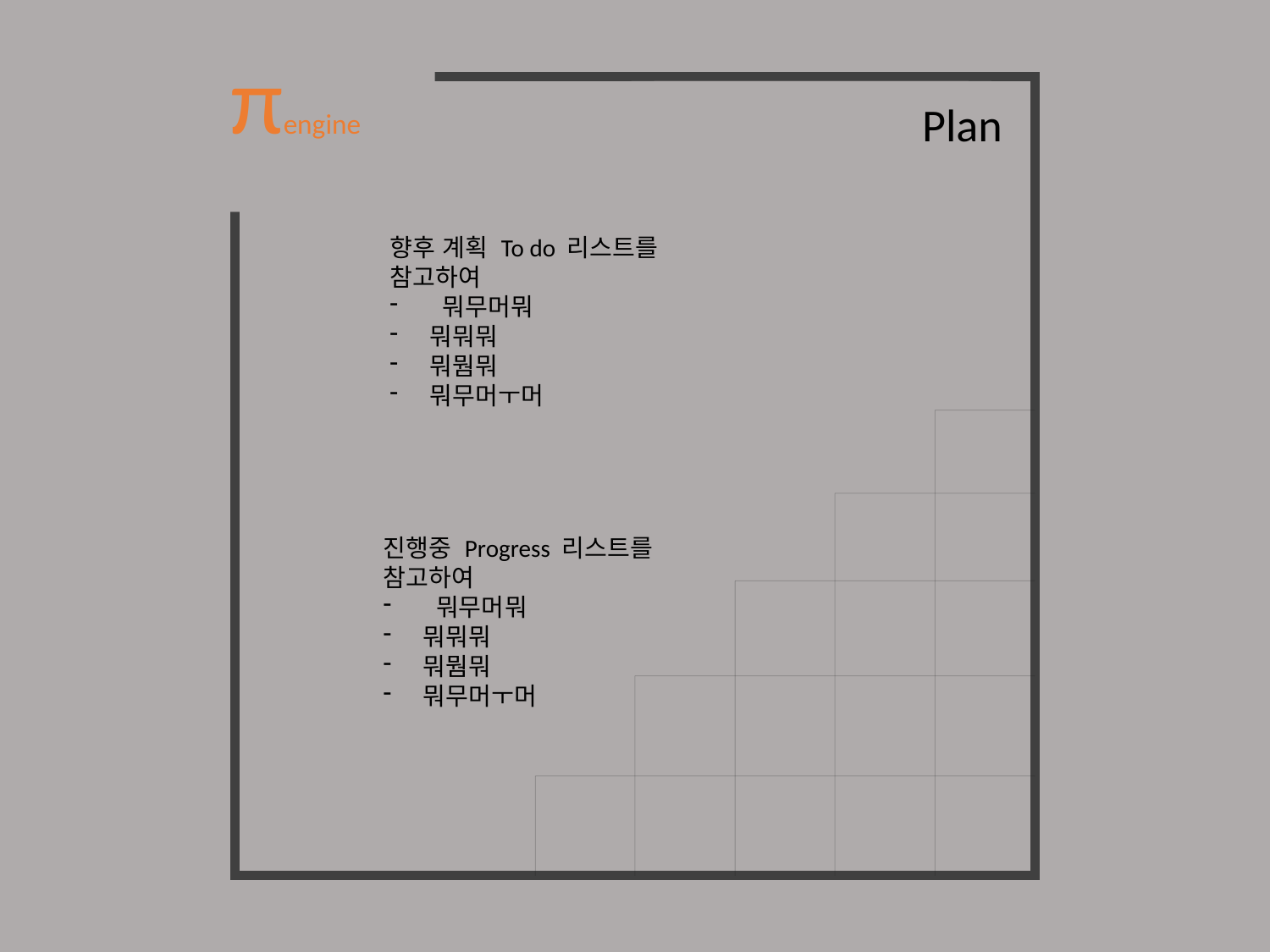

πengine

Plan
향후 계획 To do 리스트를 참고하여
 뭐무머뭐
뭐뭐뭐
뭐뭠뭐
뭐무머ㅜ머
진행중 Progress 리스트를 참고하여
 뭐무머뭐
뭐뭐뭐
뭐뭠뭐
뭐무머ㅜ머